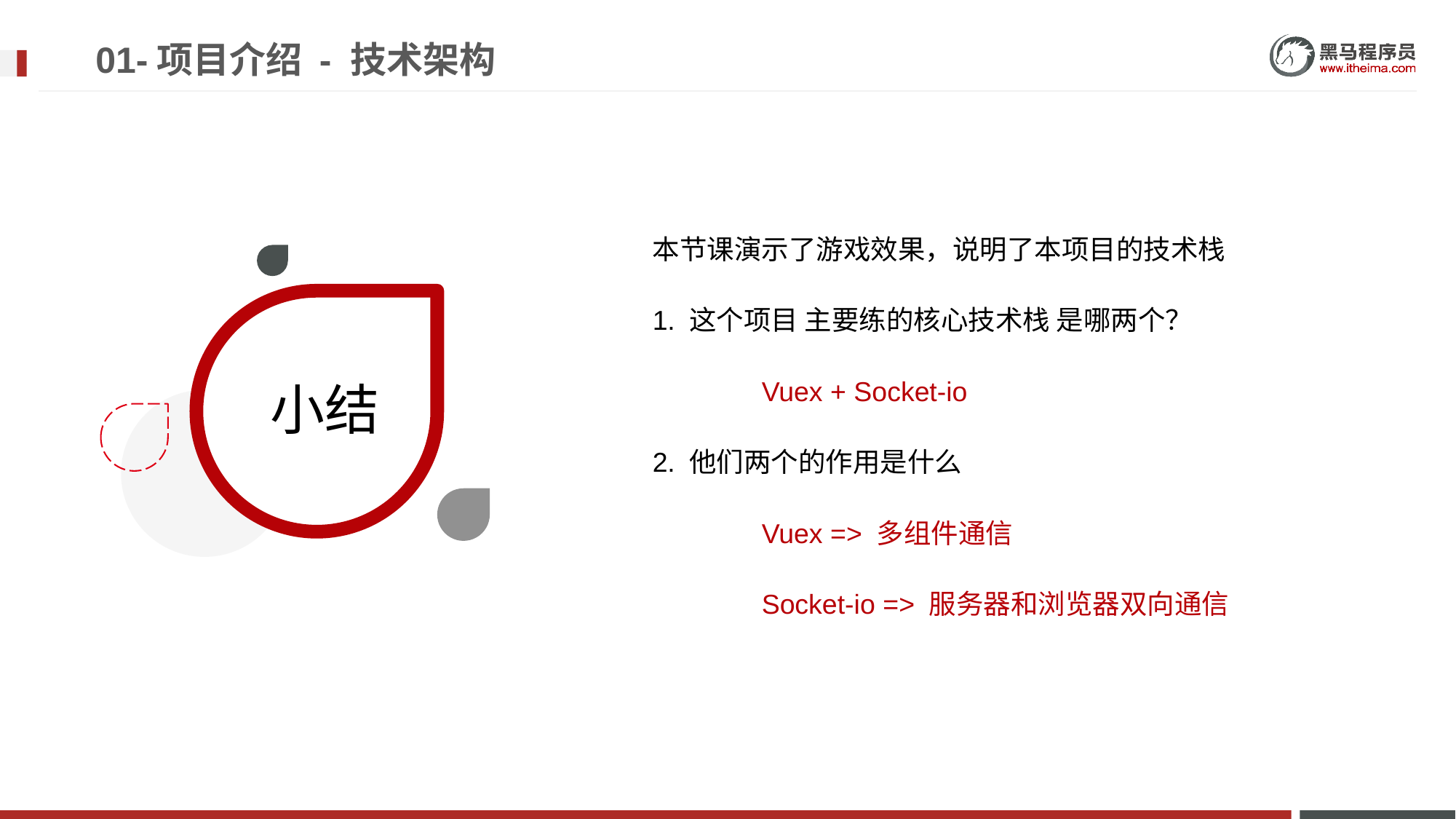

# 01-项目介绍 - 技术架构
本节课演示了游戏效果，说明了本项目的技术栈
1. 这个项目 主要练的核心技术栈 是哪两个？
	Vuex + Socket-io
2. 他们两个的作用是什么
	Vuex => 多组件通信
	Socket-io => 服务器和浏览器双向通信